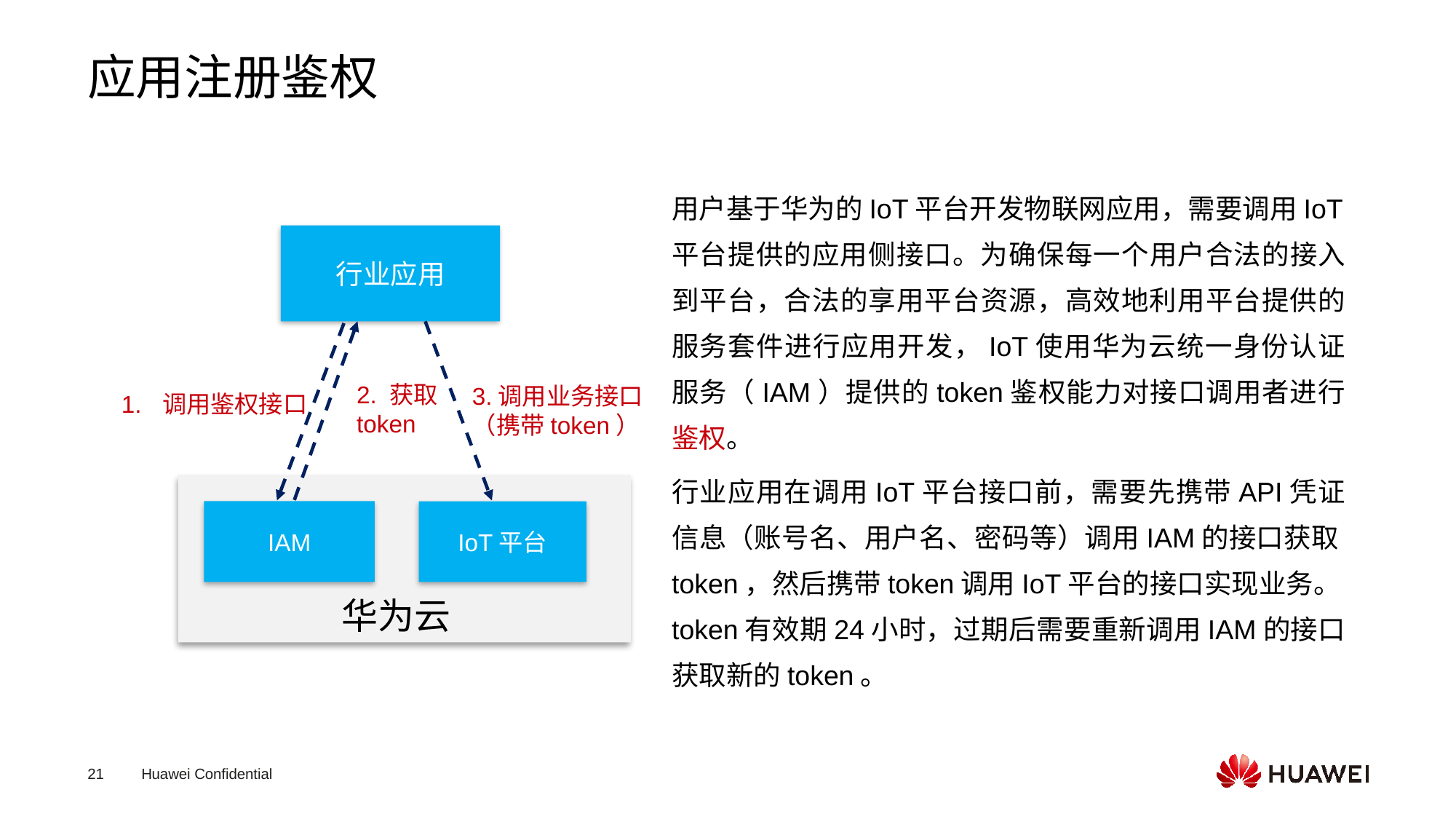

# 应用注册鉴权
用户基于华为的IoT平台开发物联网应用，需要调用IoT平台提供的应用侧接口。为确保每一个用户合法的接入到平台，合法的享用平台资源，高效地利用平台提供的服务套件进行应用开发，IoT使用华为云统一身份认证服务（IAM）提供的token鉴权能力对接口调用者进行鉴权。
行业应用在调用IoT平台接口前，需要先携带API凭证信息（账号名、用户名、密码等）调用IAM的接口获取token，然后携带token调用IoT平台的接口实现业务。token有效期24小时，过期后需要重新调用IAM的接口获取新的token。
行业应用
2. 获取
token
3.调用业务接口
（携带token）
调用鉴权接口

IAM
IoT平台
华为云